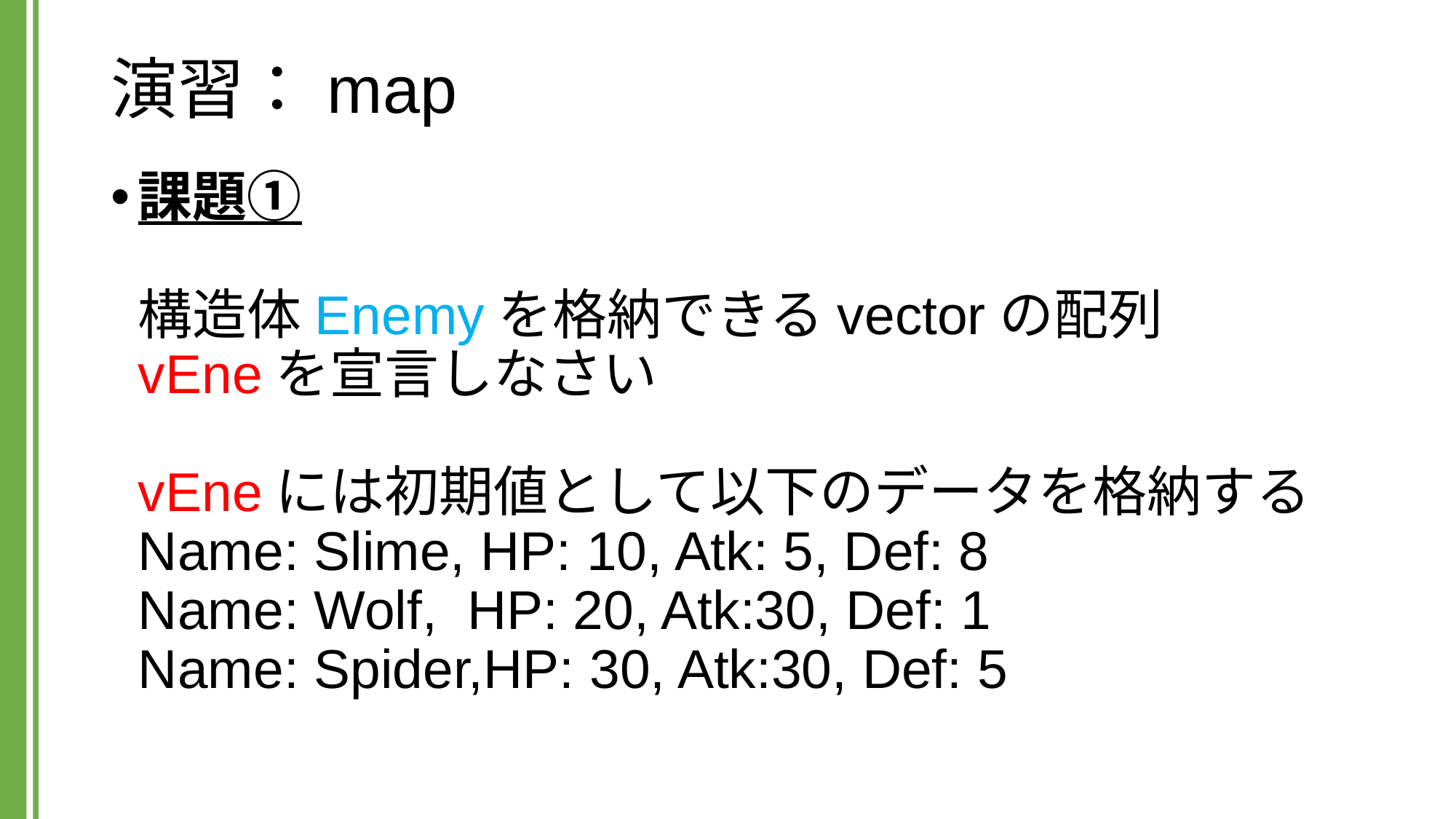

# 演習：map
課題①
構造体Enemyを格納できるvectorの配列
vEneを宣言しなさい
vEneには初期値として以下のデータを格納する
Name: Slime, HP: 10, Atk: 5, Def: 8
Name: Wolf,  HP: 20, Atk:30, Def: 1
Name: Spider,HP: 30, Atk:30, Def: 5